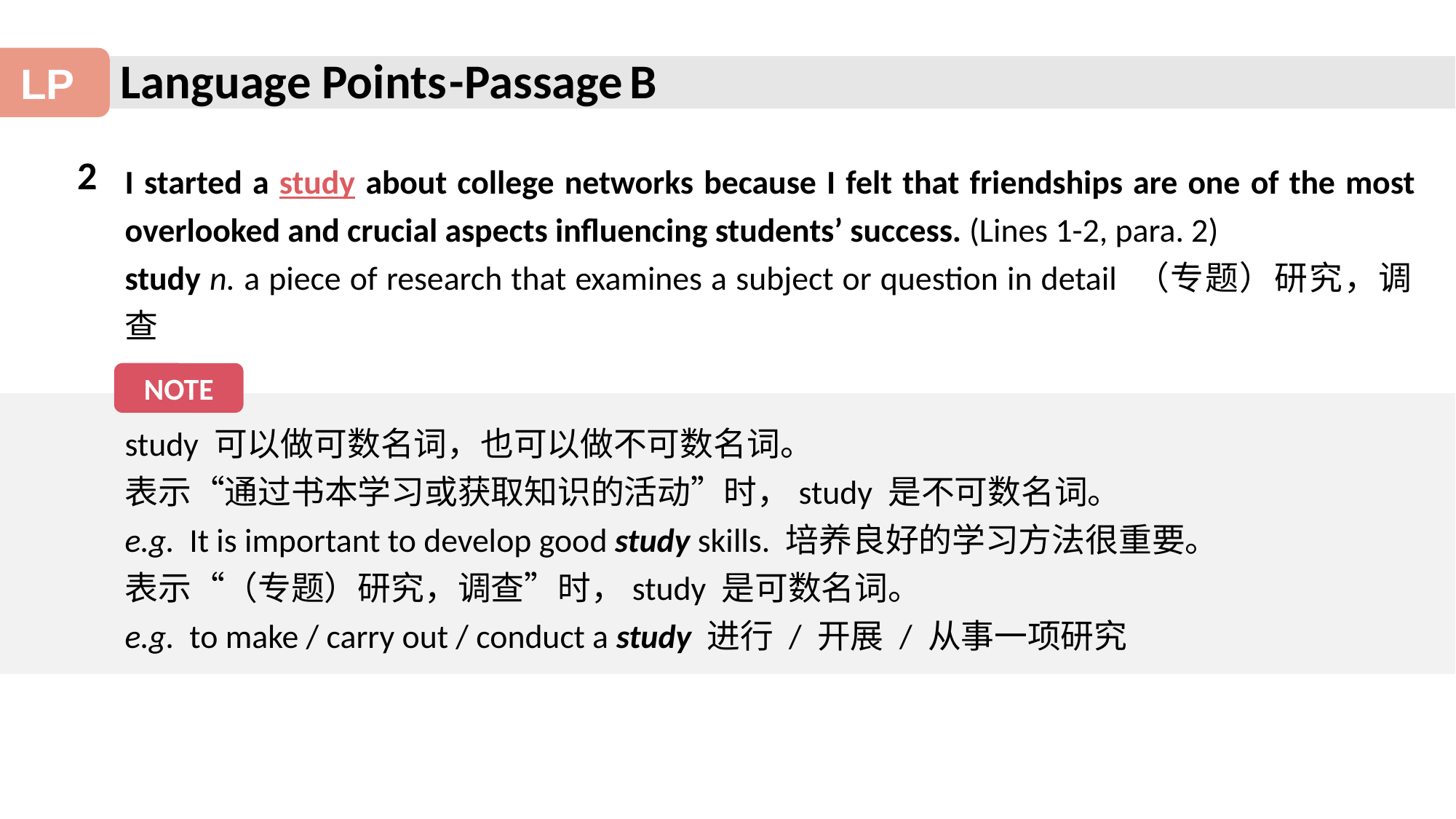

-Passage B
2
I started a study about college networks because I felt that friendships are one of the most overlooked and crucial aspects influencing students’ success. (Lines 1-2, para. 2)
study n. a piece of research that examines a subject or question in detail （专题）研究，调查
NOTE

study 可以做可数名词，也可以做不可数名词。
表示“通过书本学习或获取知识的活动”时，study 是不可数名词。
e.g.  It is important to develop good study skills. 培养良好的学习方法很重要。
表示“（专题）研究，调查”时，study 是可数名词。
e.g.  to make / carry out / conduct a study 进行 / 开展 / 从事一项研究